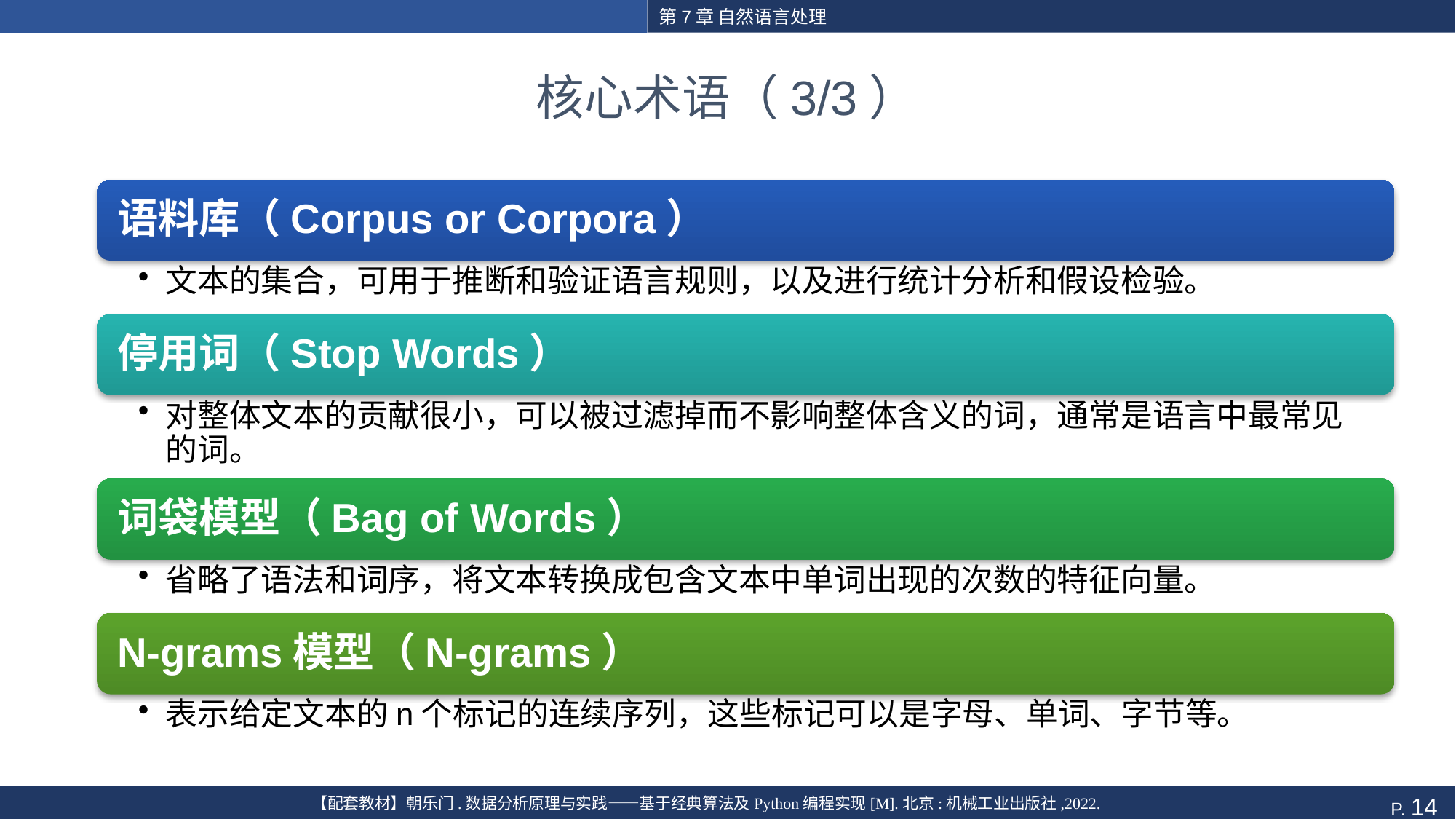

第7章 自然语言处理
# 核心术语（3/3）
语料库（Corpus or Corpora）
文本的集合，可用于推断和验证语言规则，以及进行统计分析和假设检验。
停用词（Stop Words）
对整体文本的贡献很小，可以被过滤掉而不影响整体含义的词，通常是语言中最常见的词。
词袋模型（Bag of Words）
省略了语法和词序，将文本转换成包含文本中单词出现的次数的特征向量。
N-grams模型（N-grams）
表示给定文本的n个标记的连续序列，这些标记可以是字母、单词、字节等。